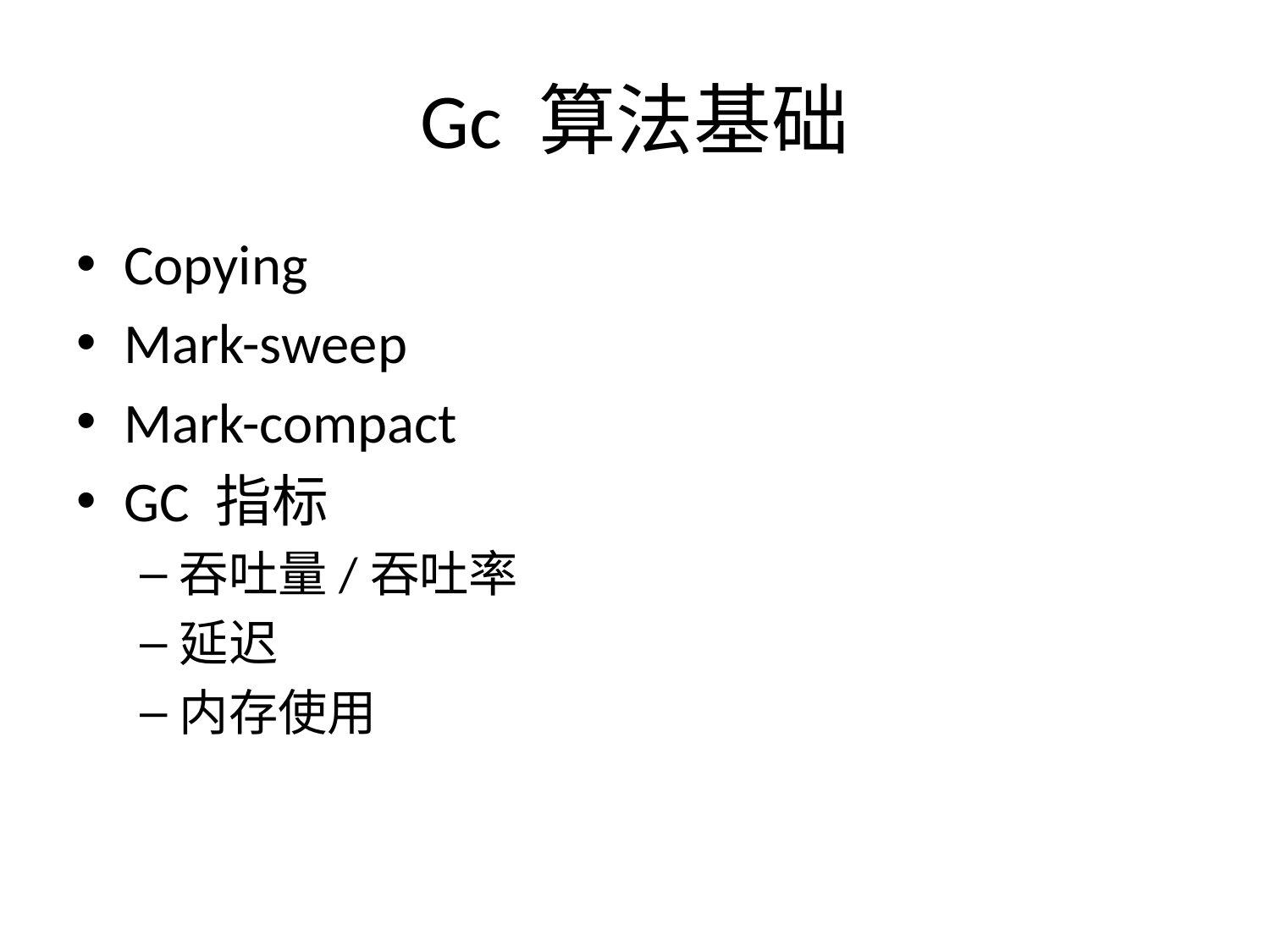

# Gc 算法基础
Copying
Mark-sweep
Mark-compact
GC 指标
吞吐量/吞吐率
延迟
内存使用